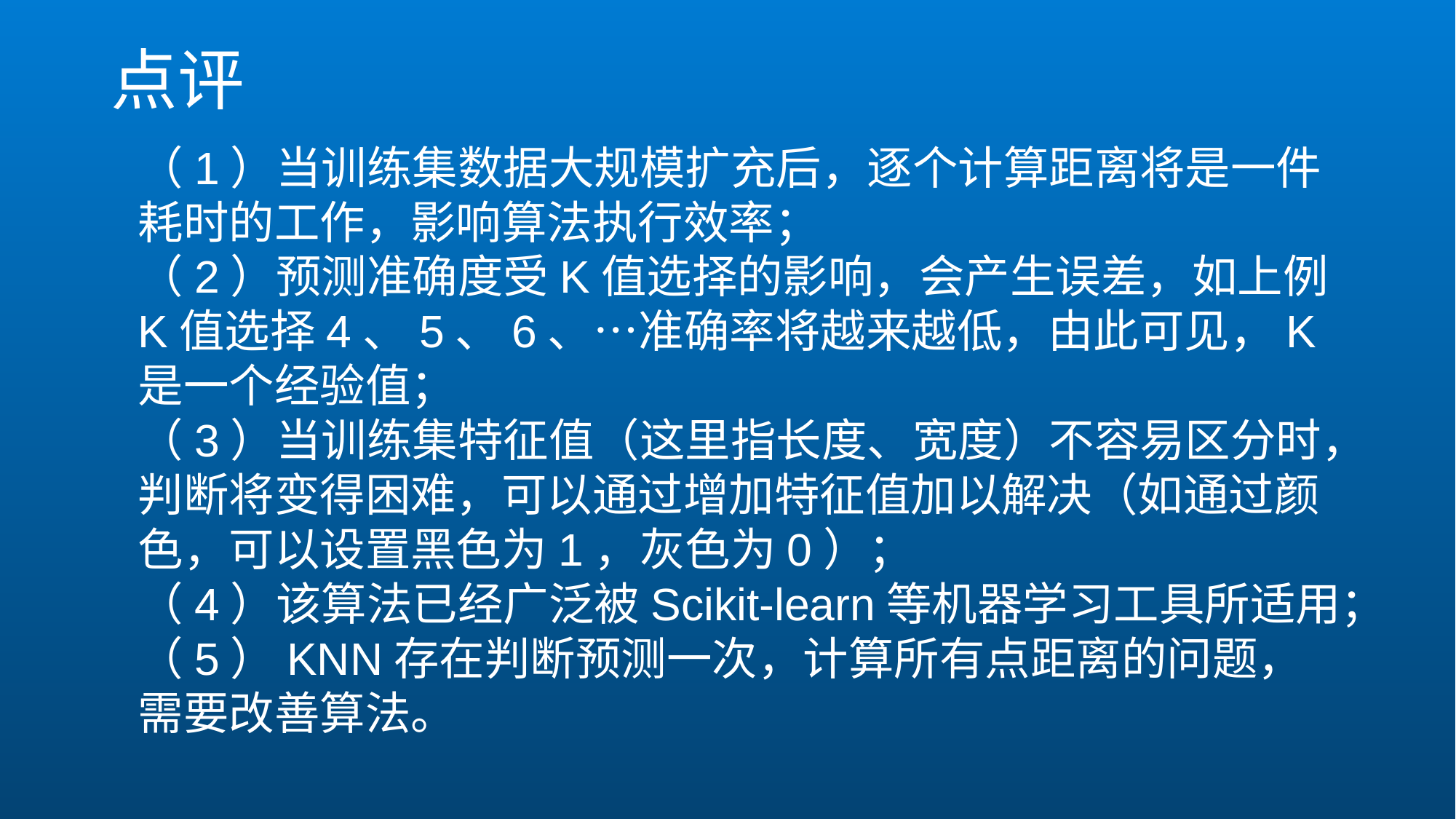

# 点评
（1）当训练集数据大规模扩充后，逐个计算距离将是一件耗时的工作，影响算法执行效率；
（2）预测准确度受K值选择的影响，会产生误差，如上例K值选择4、5、6、…准确率将越来越低，由此可见，K是一个经验值；
（3）当训练集特征值（这里指长度、宽度）不容易区分时，判断将变得困难，可以通过增加特征值加以解决（如通过颜色，可以设置黑色为1，灰色为0）；
（4）该算法已经广泛被Scikit-learn等机器学习工具所适用；
（5）KNN存在判断预测一次，计算所有点距离的问题，需要改善算法。